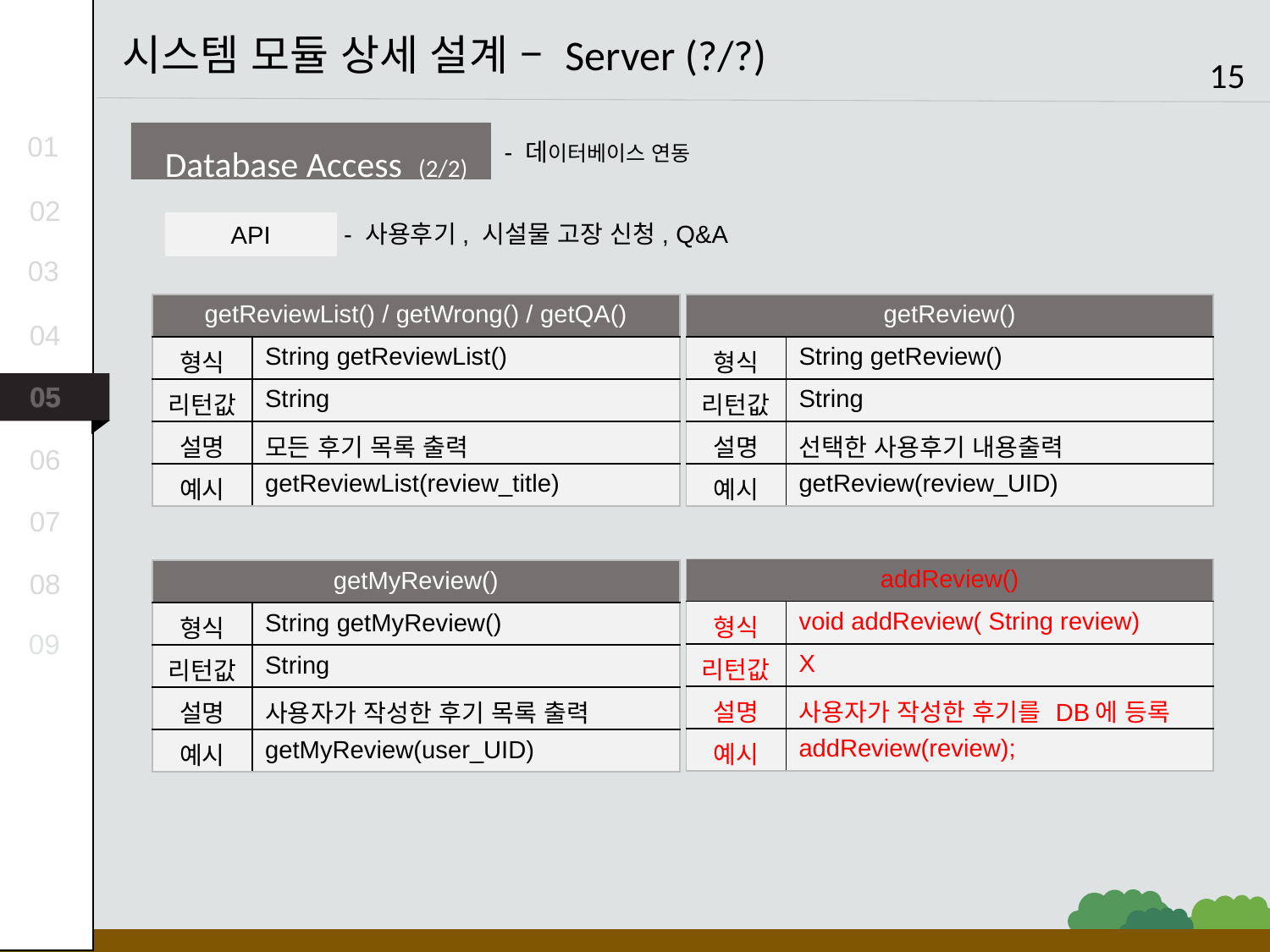

시스템 모듈 상세 설계 – Server (?/?)
15
Database Access  (2/2)

- 데이터베이스 연동
API
01
02
- 사용후기, 시설물 고장 신청, Q&A
03
| getReview() |  |
| --- | --- |
| 형식 | String getReview() |
| 리턴값 | String |
| 설명 | 선택한 사용후기 내용출력 |
| 예시 | getReview(review\_UID) |
| getReviewList() / getWrong() / getQA() |  |
| --- | --- |
| 형식 | String getReviewList() |
| 리턴값 | String |
| 설명 | 모든 후기 목록 출력 |
| 예시 | getReviewList(review\_title) |

04
05

06
07
| addReview() |  |
| --- | --- |
| 형식 | void addReview( String review) |
| 리턴값 | X |
| 설명 | 사용자가 작성한 후기를 DB에 등록 |
| 예시 | addReview(review); |
08
| getMyReview() |  |
| --- | --- |
| 형식 | String getMyReview() |
| 리턴값 | String |
| 설명 | 사용자가 작성한 후기 목록 출력 |
| 예시 | getMyReview(user\_UID) |
09